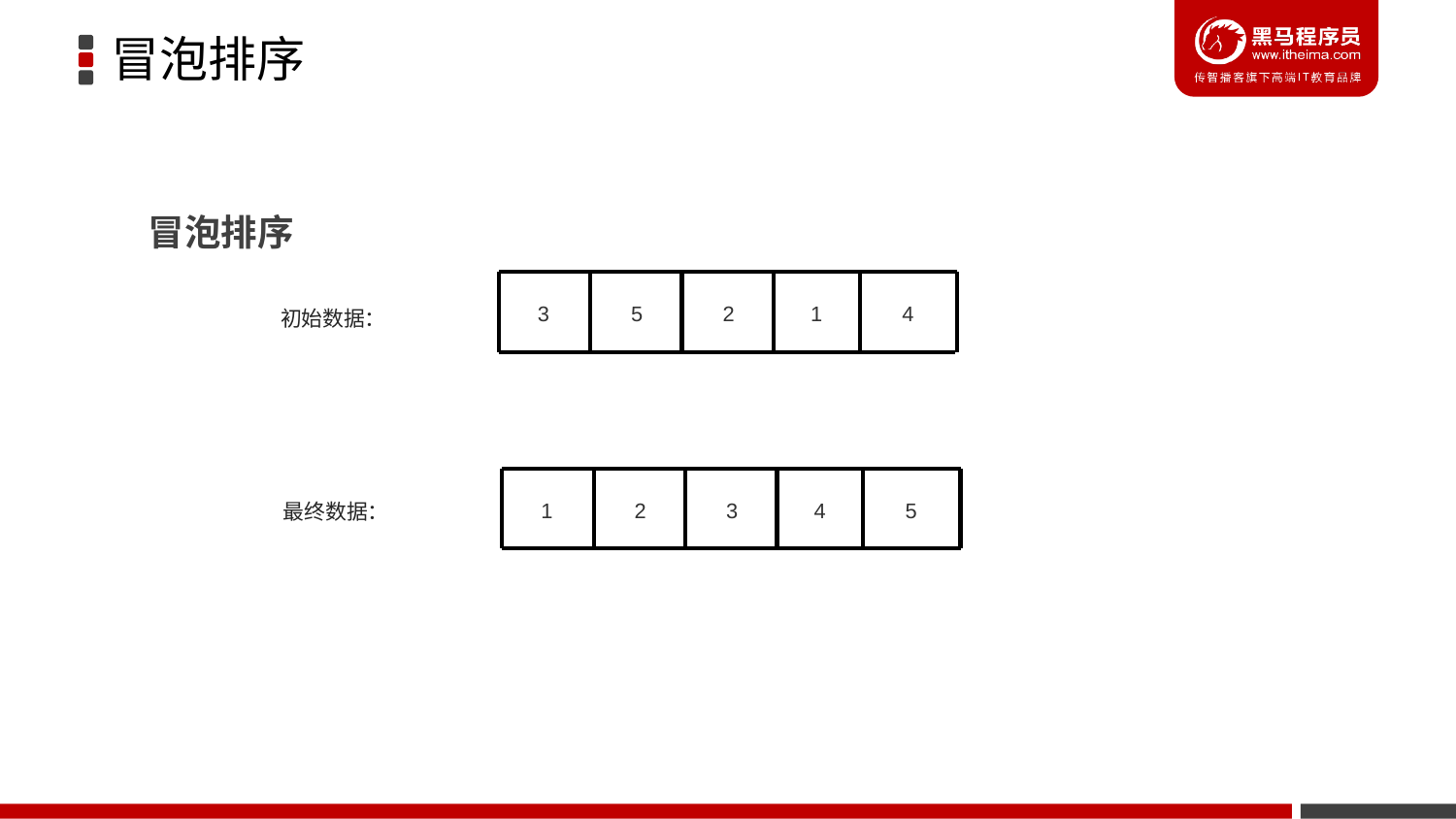

冒泡排序
冒泡排序
初始数据：
3
5
2
1
4
最终数据：
1
2
3
4
5